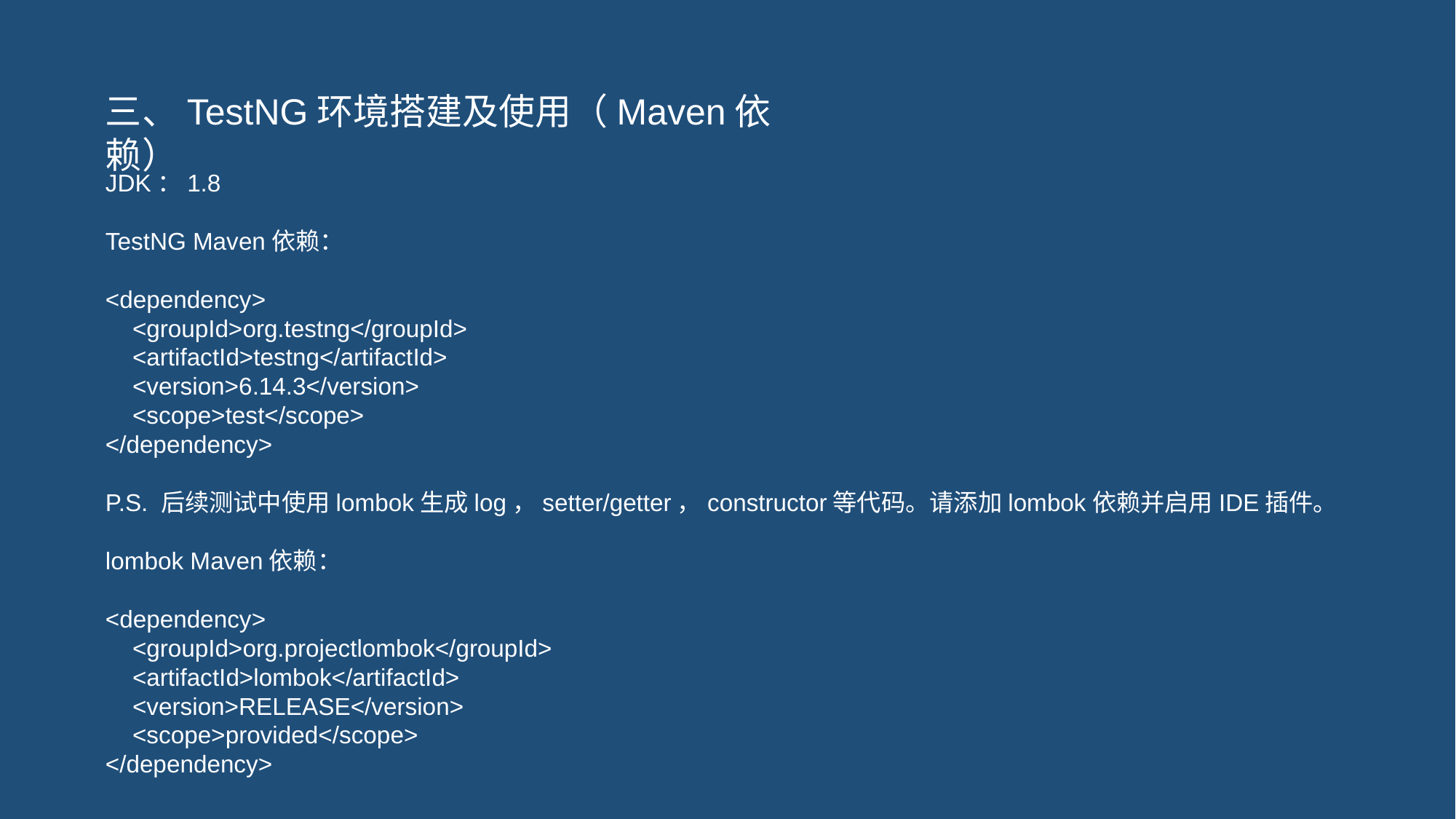

三、TestNG环境搭建及使用（Maven依赖）
JDK：1.8

TestNG Maven依赖：

<dependency>
    <groupId>org.testng</groupId>
    <artifactId>testng</artifactId>
    <version>6.14.3</version>
    <scope>test</scope>
</dependency>

P.S. 后续测试中使用lombok生成log，setter/getter，constructor等代码。请添加lombok依赖并启用IDE插件。

lombok Maven依赖：

<dependency>
    <groupId>org.projectlombok</groupId>
    <artifactId>lombok</artifactId>
    <version>RELEASE</version>
    <scope>provided</scope>
</dependency>